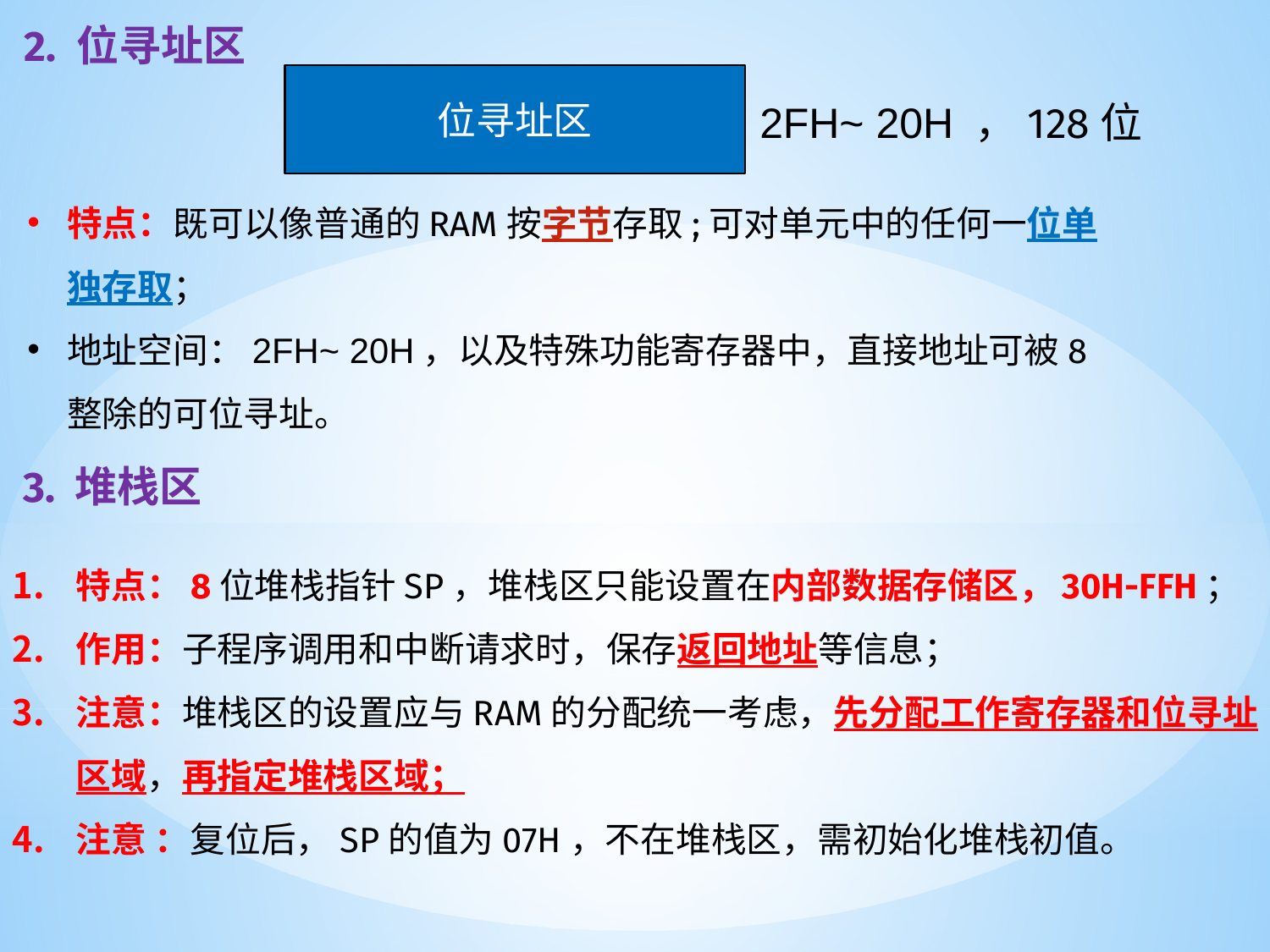

2. 位寻址区
位寻址区
2FH~ 20H ，128位
特点：既可以像普通的RAM按字节存取;可对单元中的任何一位单独存取；
地址空间：2FH~ 20H，以及特殊功能寄存器中，直接地址可被8整除的可位寻址。

3. 堆栈区
特点：8位堆栈指针SP，堆栈区只能设置在内部数据存储区，30H-FFH；
作用：子程序调用和中断请求时，保存返回地址等信息；
注意：堆栈区的设置应与RAM的分配统一考虑，先分配工作寄存器和位寻址区域，再指定堆栈区域；
注意 ：复位后，SP的值为07H，不在堆栈区，需初始化堆栈初值。